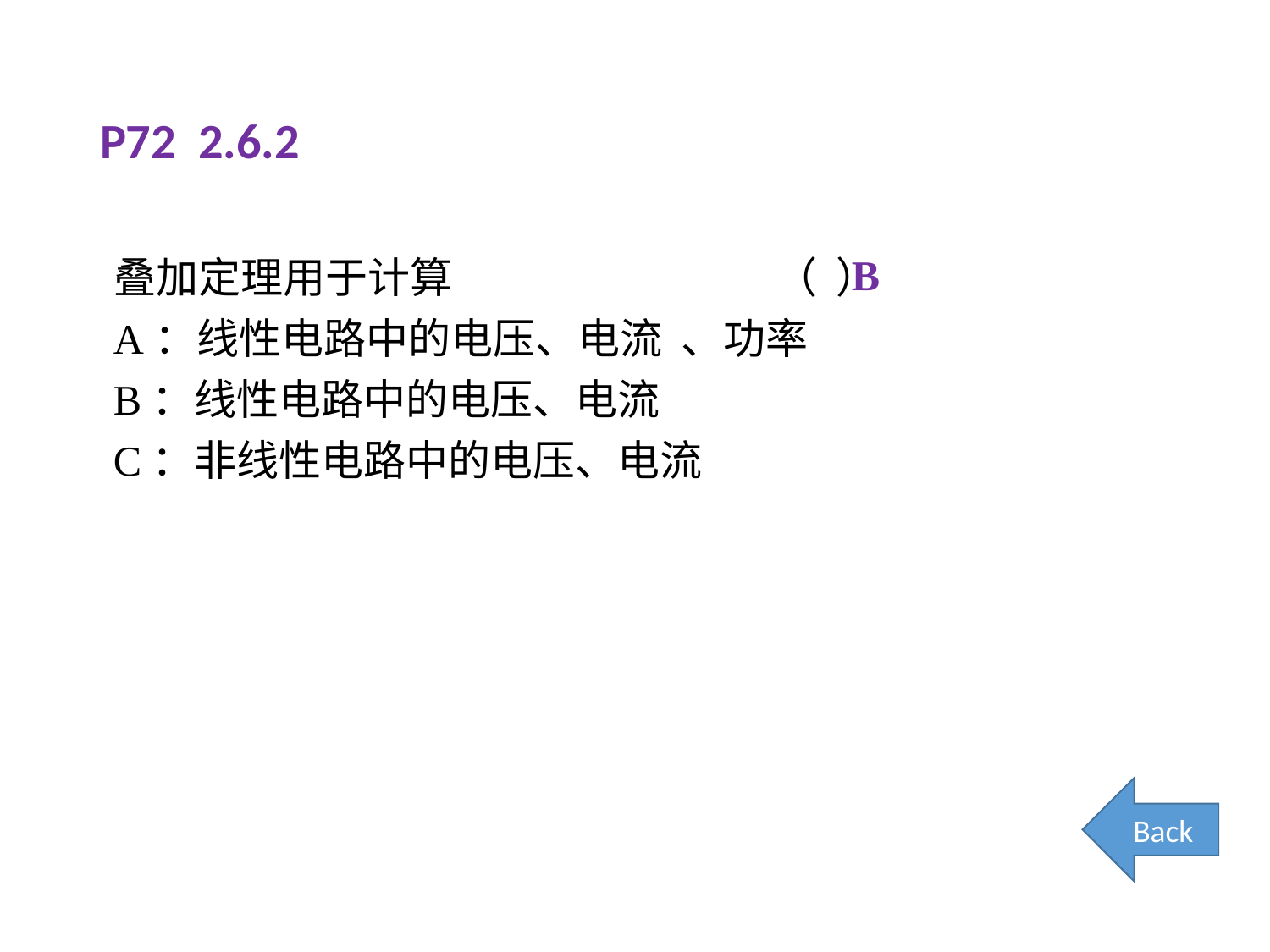

# P72  2.6.2
叠加定理用于计算                                  （  ）
A：线性电路中的电压、电流  、功率
B：线性电路中的电压、电流
C：非线性电路中的电压、电流
B
Back